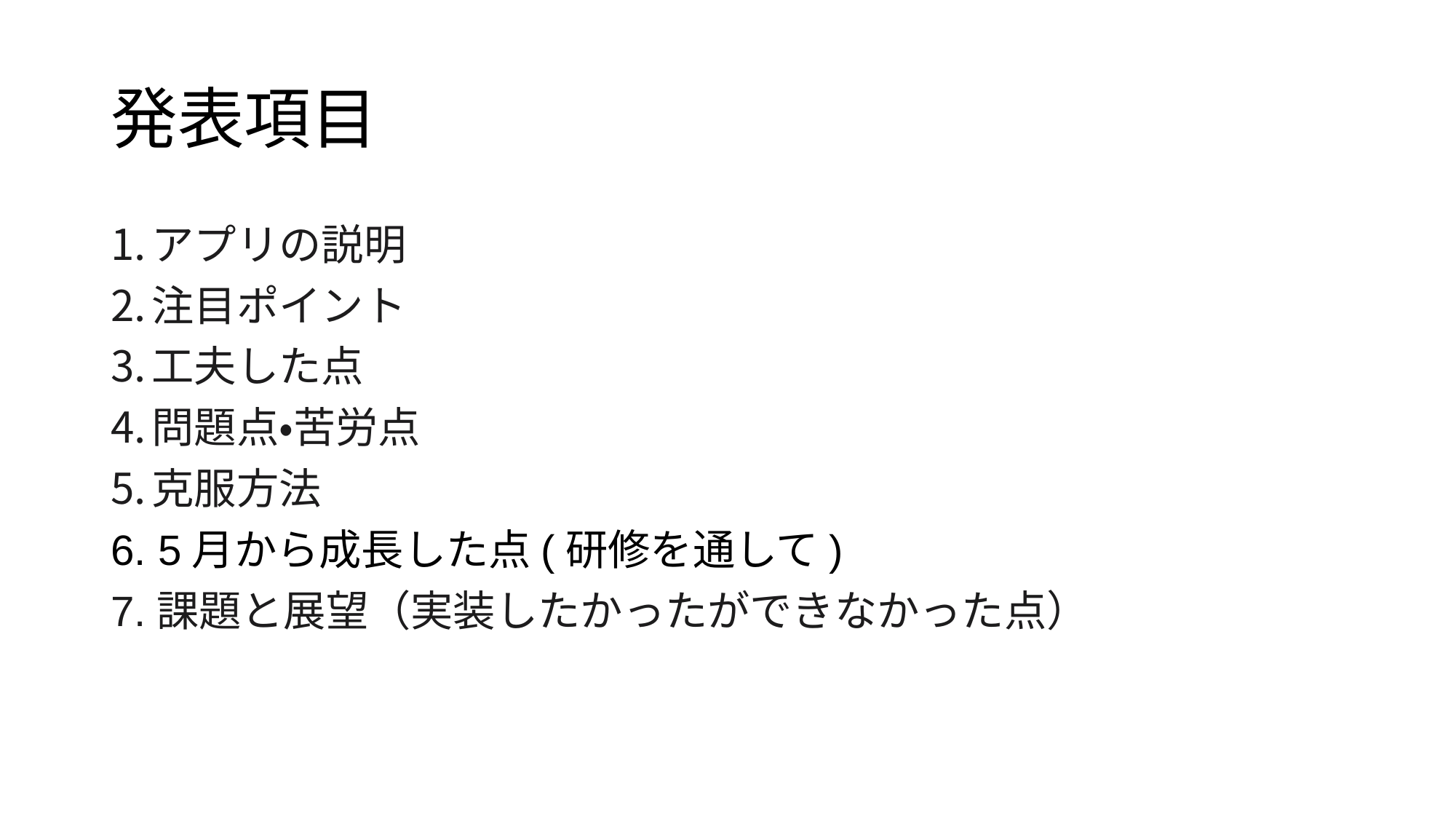

# 発表項目
アプリの説明
注目ポイント
工夫した点
問題点・苦労点
克服方法
6. 5月から成長した点(研修を通して)
7.課題と展望（実装したかったができなかった点）